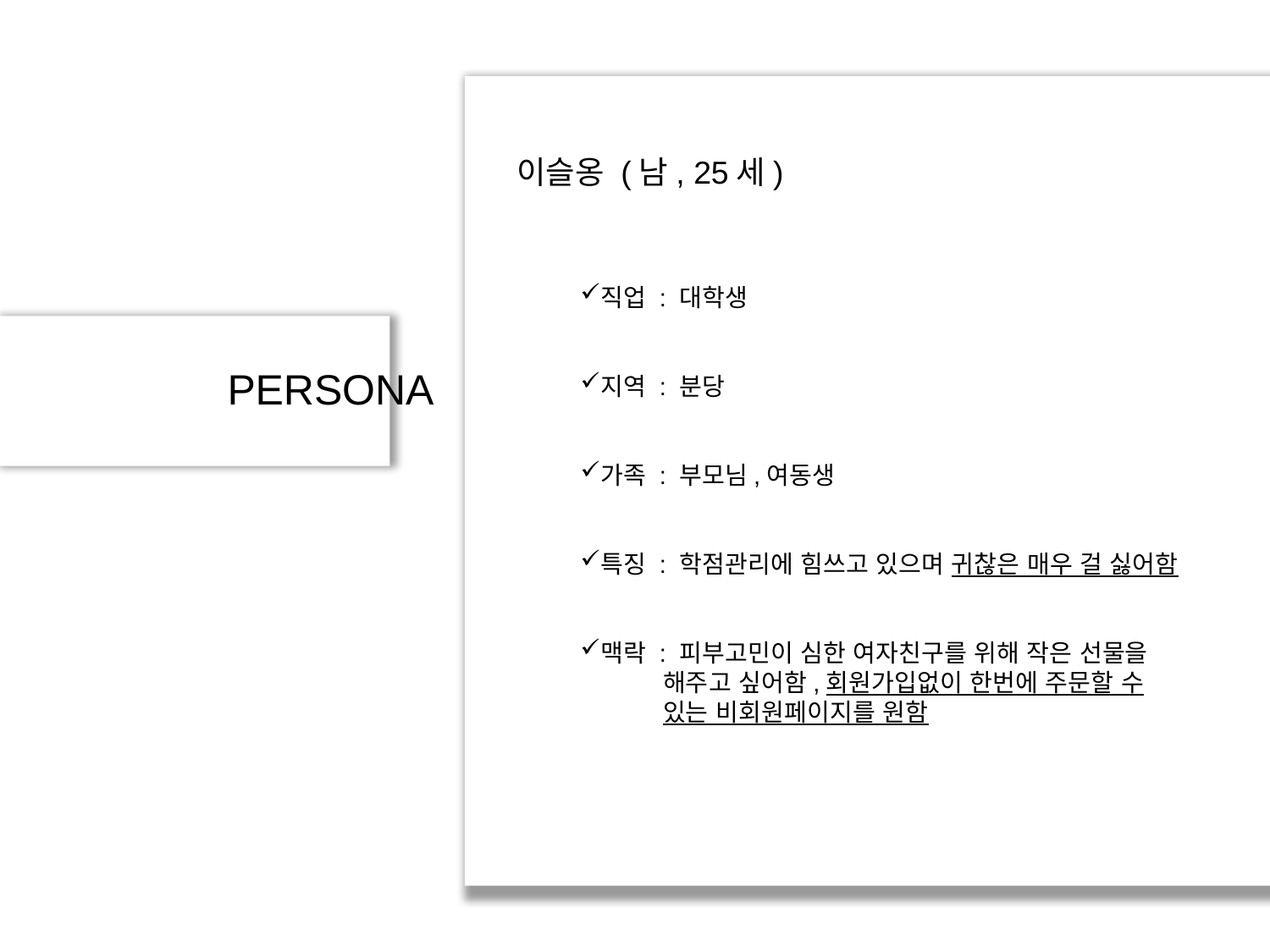

이슬옹 (남, 25세)
직업 : 대학생

지역 : 분당

가족 : 부모님,여동생

특징 : 학점관리에 힘쓰고 있으며 귀찮은 매우 걸 싫어함

맥락 : 피부고민이 심한 여자친구를 위해 작은 선물을
           해주고 싶어함,회원가입없이 한번에 주문할 수
           있는 비회원페이지를 원함

PERSONA